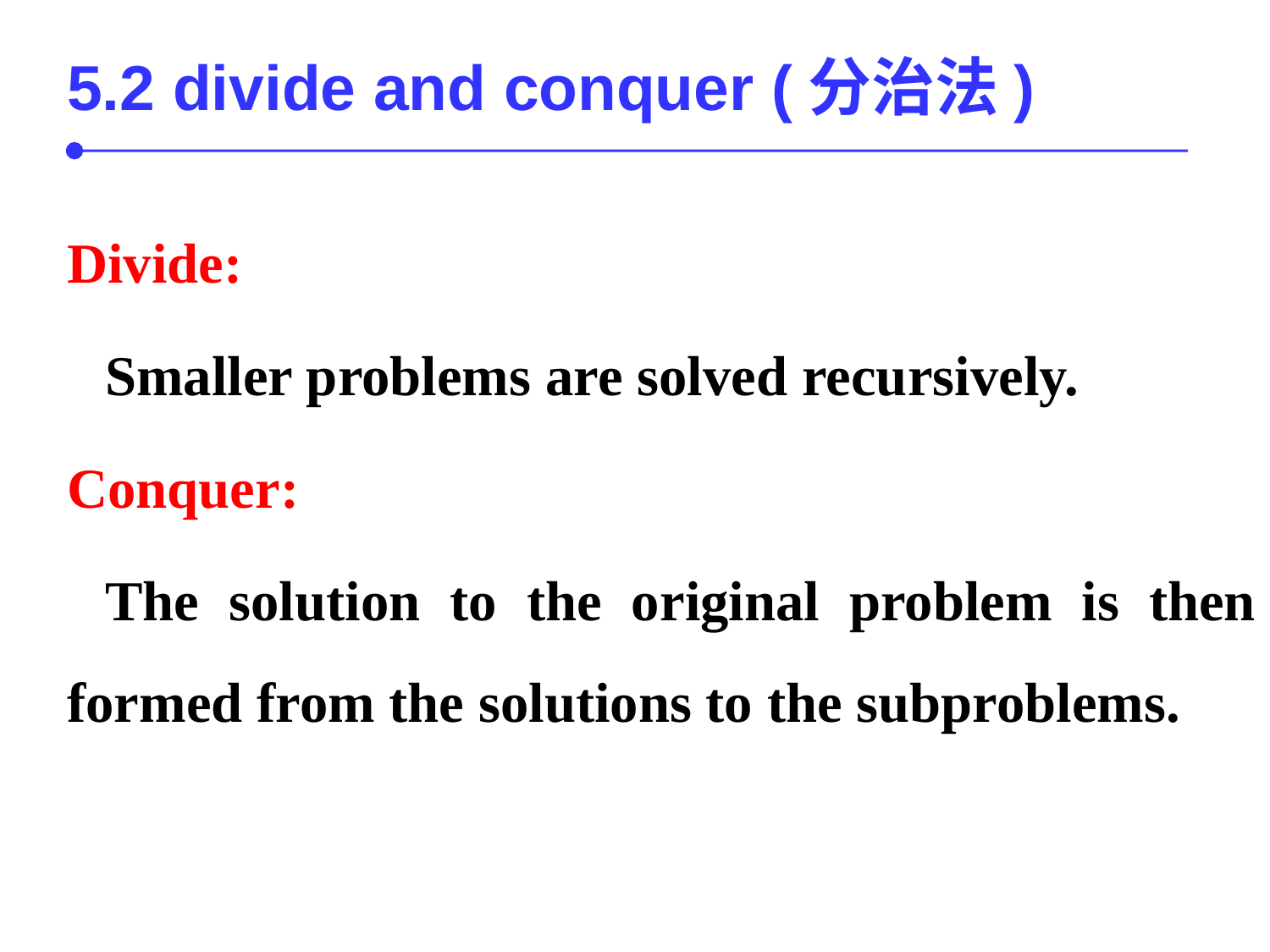

5.2 divide and conquer (分治法)
Divide:
Smaller problems are solved recursively.
Conquer:
The solution to the original problem is then formed from the solutions to the subproblems.
9